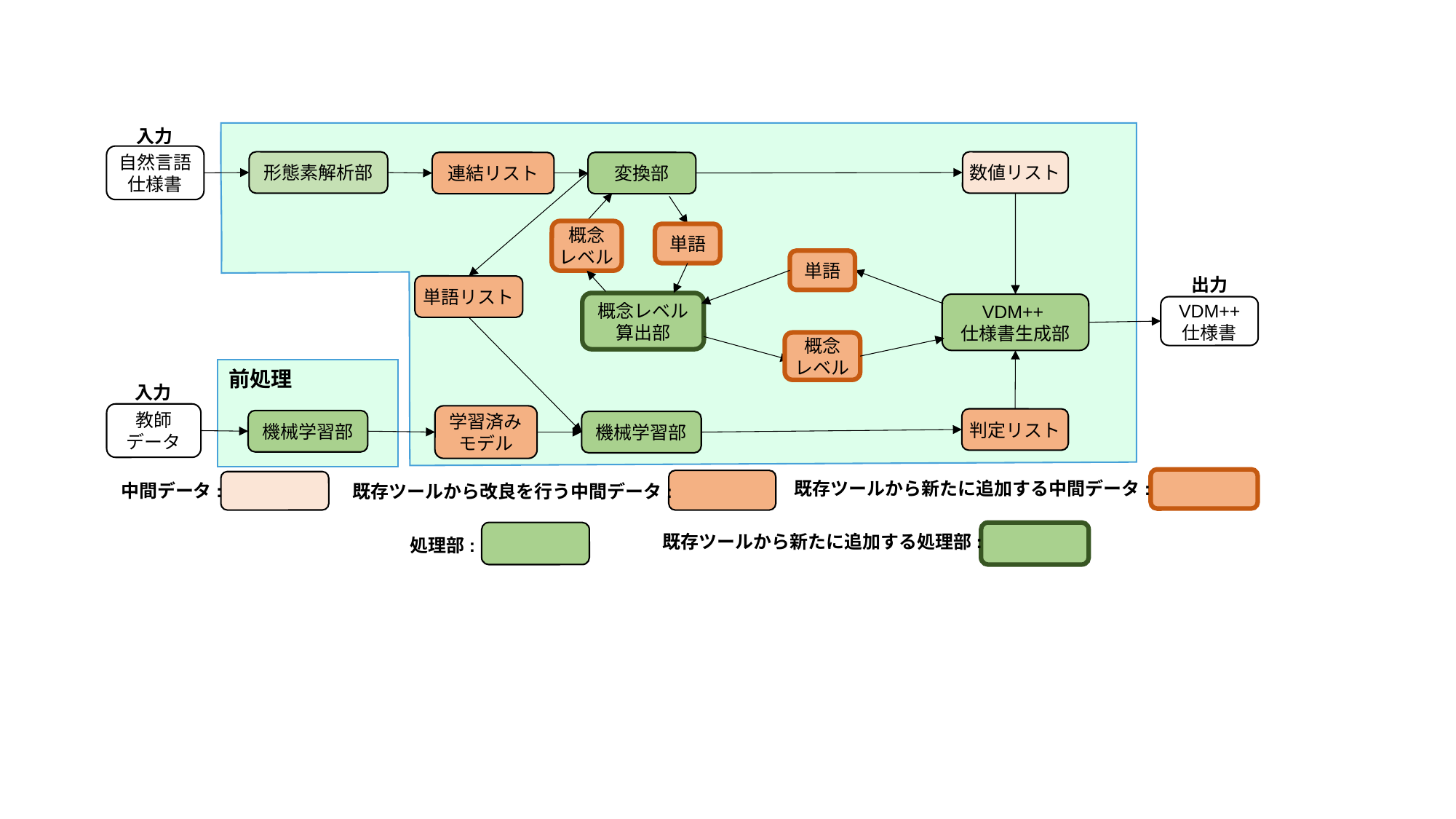

入力

自然言語
仕様書
形態素解析部
数値リスト
連結リスト
変換部
概念
レベル
単語
単語
出力
VDM++
仕様書
単語リスト
概念レベル算出部
VDM++
仕様書生成部
概念
レベル
前処理
機械学習部
入力
教師
データ
学習済み
モデル
判定リスト
機械学習部

既存ツールから新たに追加する中間データ:
中間データ:
既存ツールから改良を行う中間データ:

既存ツールから新たに追加する処理部:
処理部: